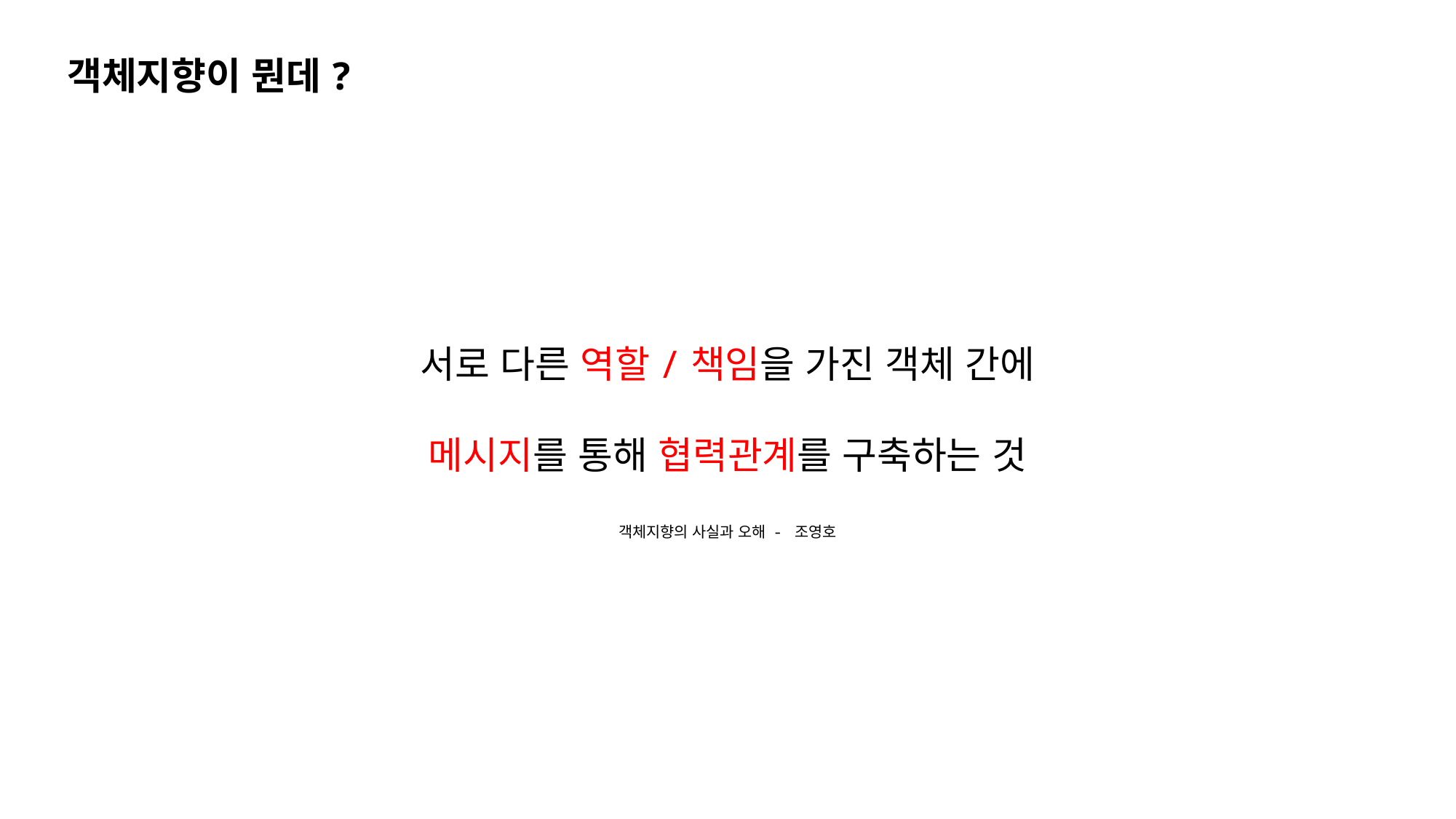

객체지향이 뭔데?
서로 다른 역할/책임을 가진 객체 간에

메시지를 통해 협력관계를 구축하는 것
객체지향의 사실과 오해 - 조영호